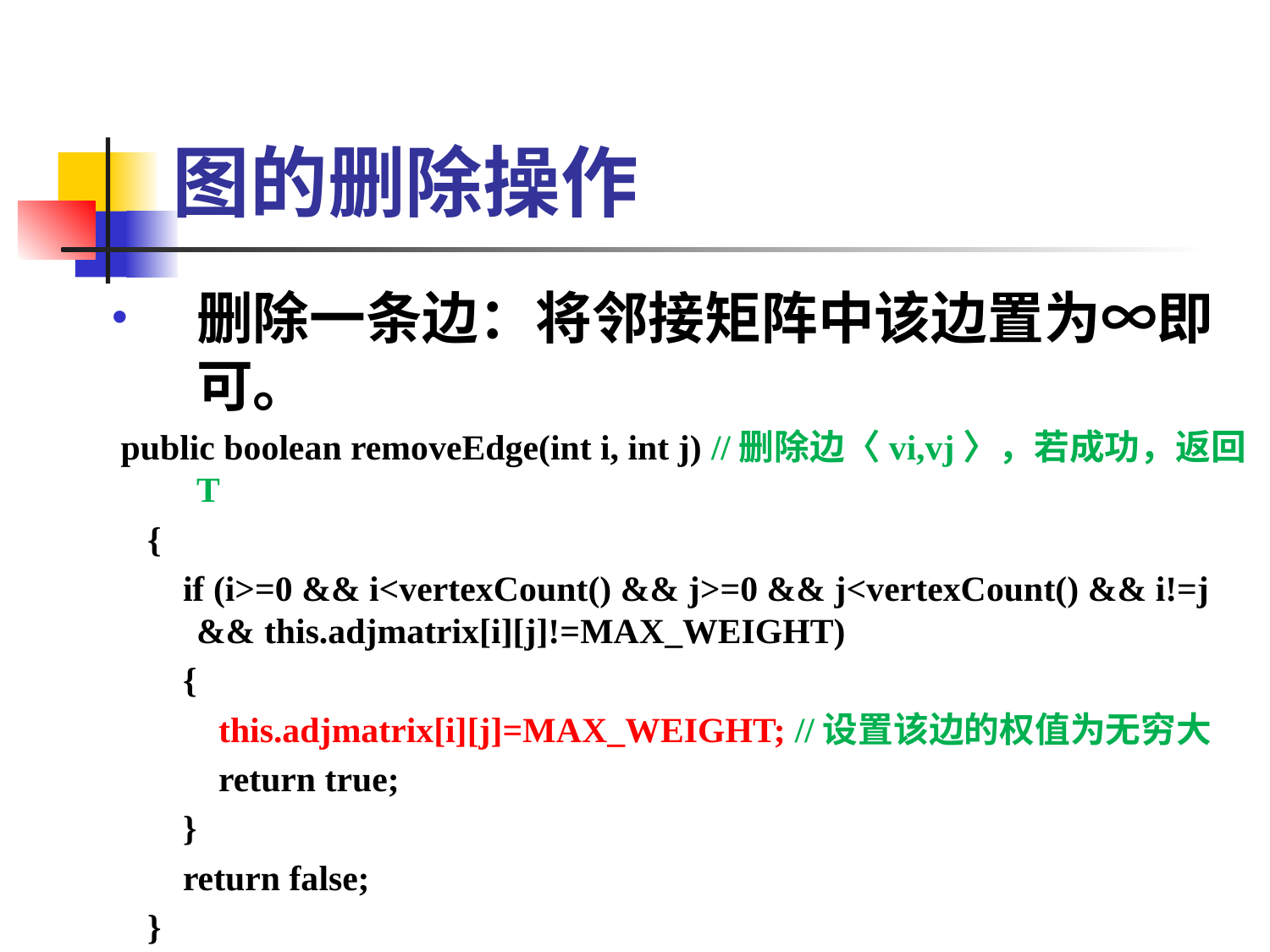

# 图的删除操作
删除一条边：将邻接矩阵中该边置为∞即可。
 public boolean removeEdge(int i, int j) //删除边〈vi,vj〉，若成功，返回T
    {
        if (i>=0 && i<vertexCount() && j>=0 && j<vertexCount() && i!=j && this.adjmatrix[i][j]!=MAX_WEIGHT)
        {
            this.adjmatrix[i][j]=MAX_WEIGHT; //设置该边的权值为无穷大
            return true;
        }
        return false;
    }
30